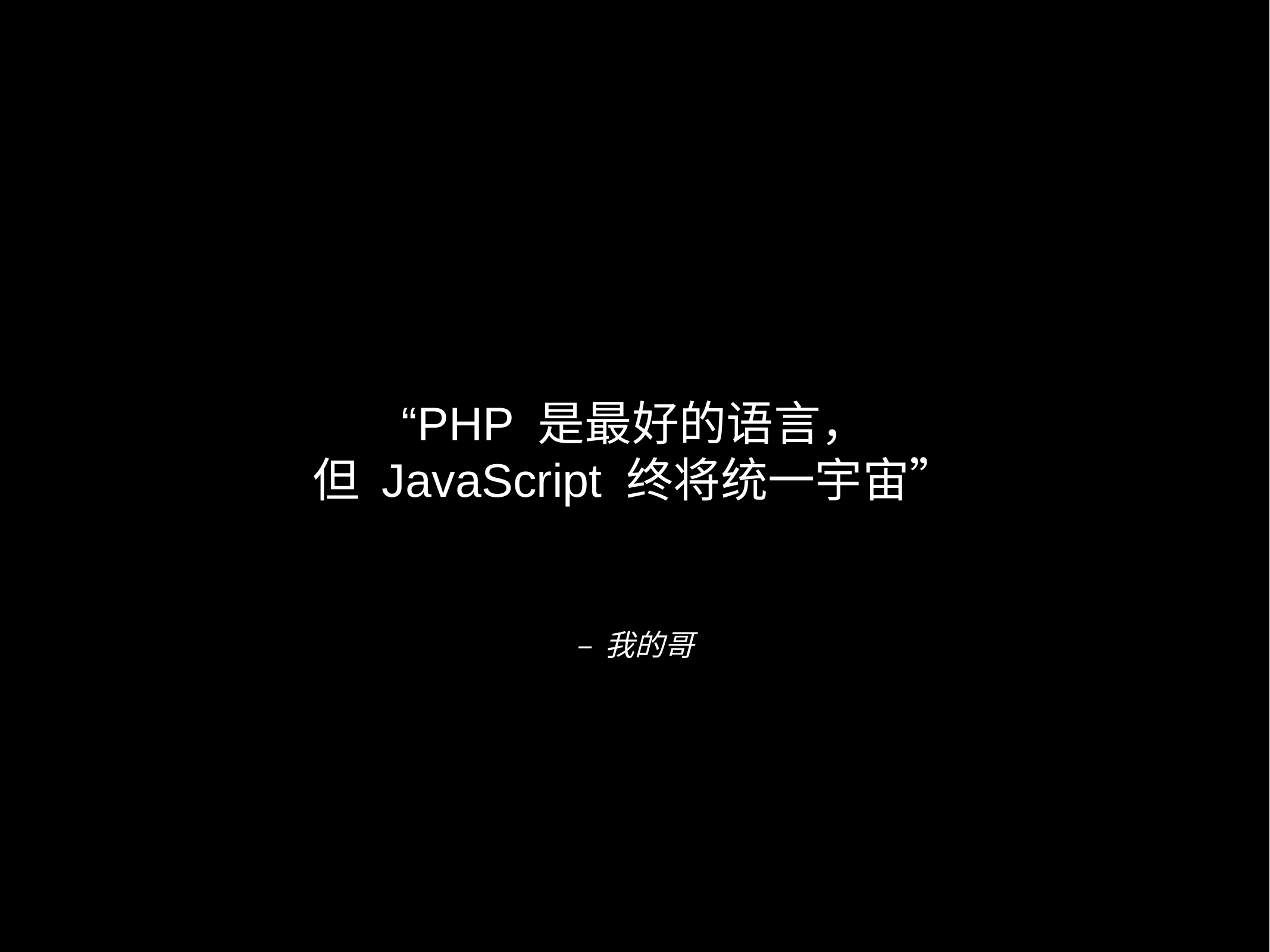

“PHP 是最好的语言，
但 JavaScript 终将统一宇宙”
– 我的哥